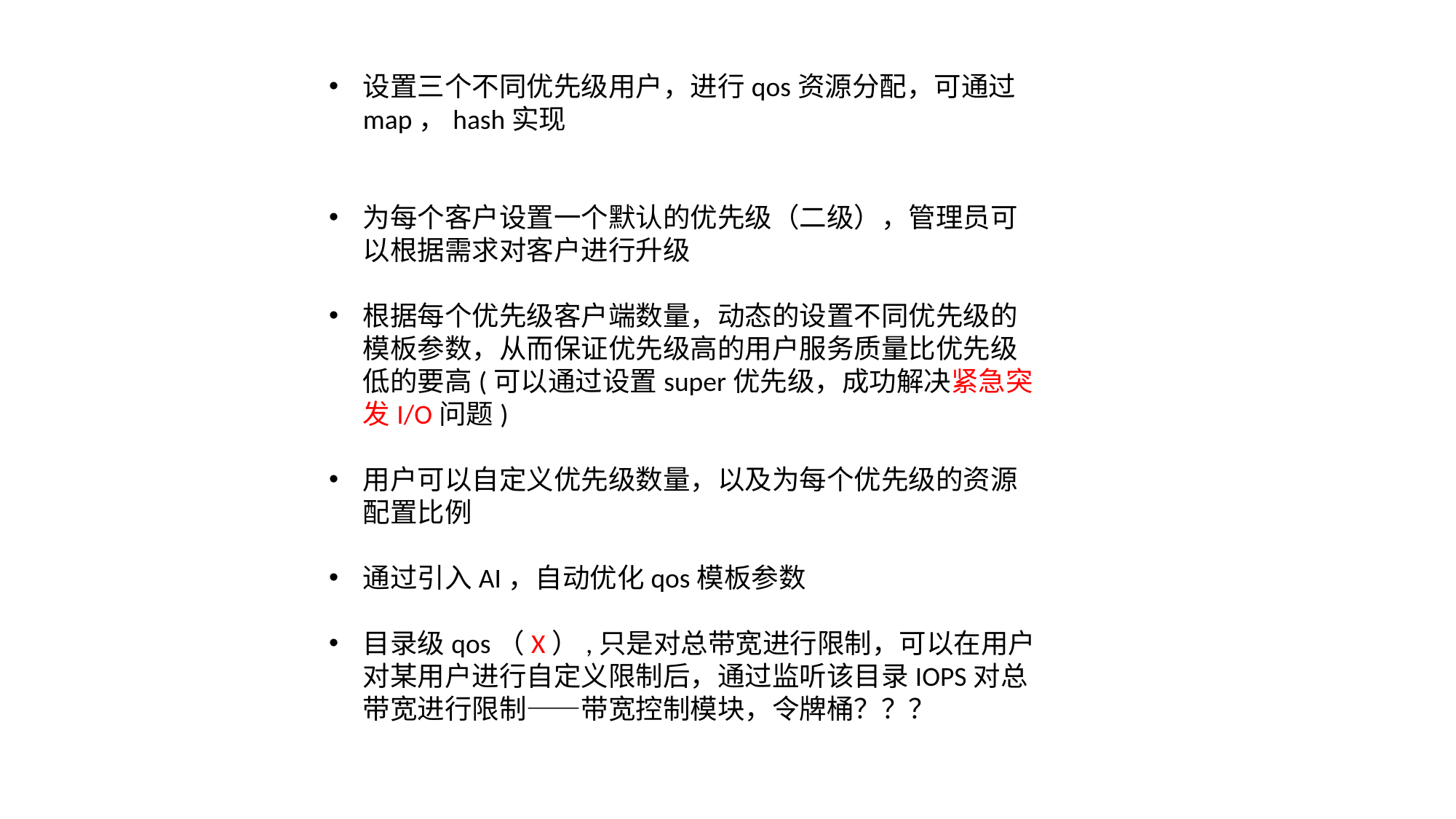

设置三个不同优先级用户，进行qos资源分配，可通过map，hash实现

为每个客户设置一个默认的优先级（二级），管理员可以根据需求对客户进行升级

根据每个优先级客户端数量，动态的设置不同优先级的模板参数，从而保证优先级高的用户服务质量比优先级低的要高(可以通过设置super优先级，成功解决紧急突发I/O问题)

用户可以自定义优先级数量，以及为每个优先级的资源配置比例

通过引入AI，自动优化qos模板参数

目录级qos（X）,只是对总带宽进行限制，可以在用户对某用户进行自定义限制后，通过监听该目录IOPS对总带宽进行限制——带宽控制模块，令牌桶？？？